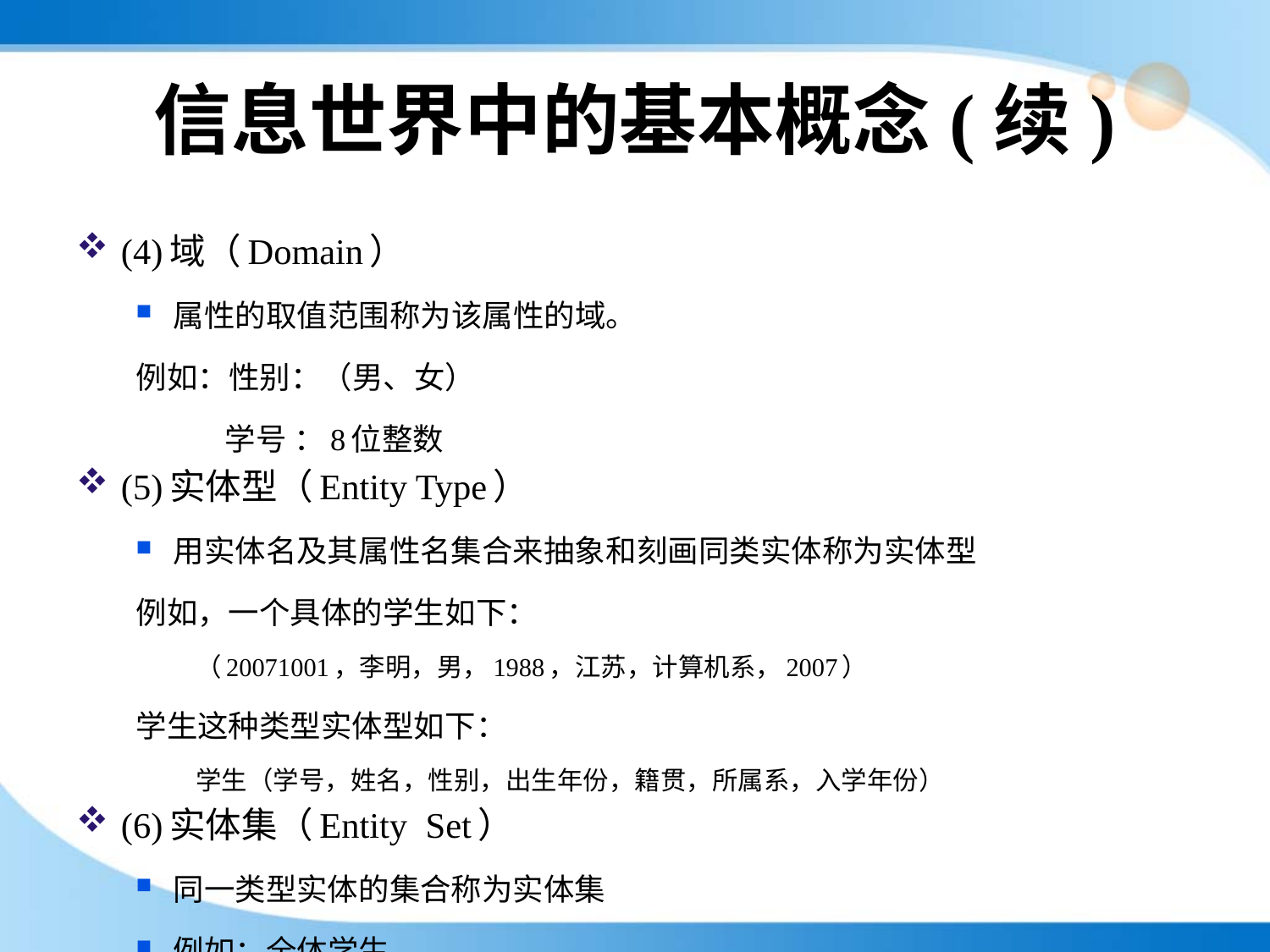

# 信息世界中的基本概念(续)
(4)域（Domain）
属性的取值范围称为该属性的域。
例如：性别：（男、女）
            学号 ：8位整数
(5)实体型（Entity Type）
用实体名及其属性名集合来抽象和刻画同类实体称为实体型
例如，一个具体的学生如下：
（20071001，李明，男，1988，江苏，计算机系，2007）
学生这种类型实体型如下：
学生（学号，姓名，性别，出生年份，籍贯，所属系，入学年份）
(6)实体集（Entity  Set）
同一类型实体的集合称为实体集
例如：全体学生